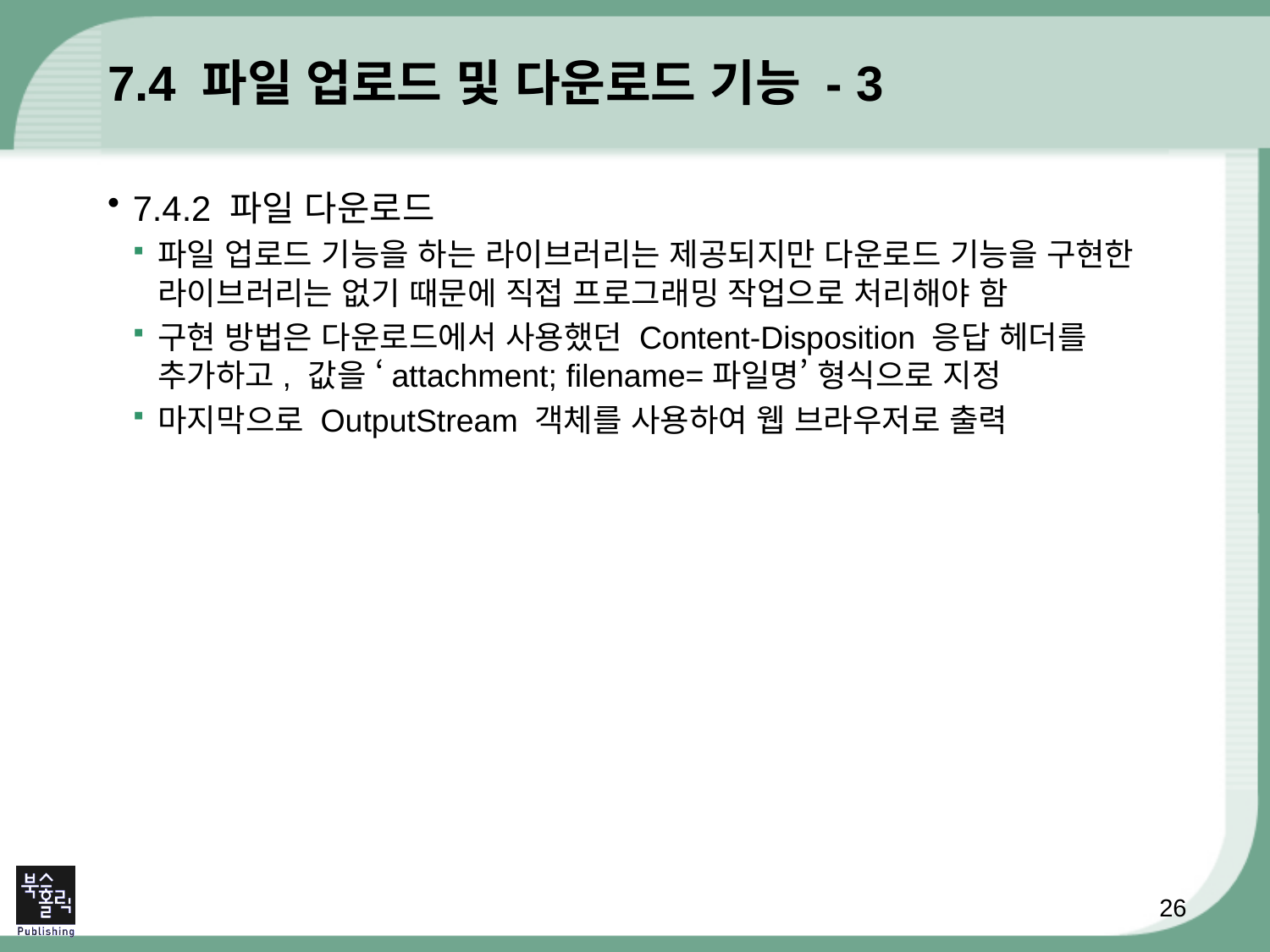

# 7.4 파일 업로드 및 다운로드 기능 - 3
7.4.2 파일 다운로드
파일 업로드 기능을 하는 라이브러리는 제공되지만 다운로드 기능을 구현한 라이브러리는 없기 때문에 직접 프로그래밍 작업으로 처리해야 함
구현 방법은 다운로드에서 사용했던 Content-Disposition 응답 헤더를 추가하고, 값을 ‘attachment; filename=파일명’ 형식으로 지정
마지막으로 OutputStream 객체를 사용하여 웹 브라우저로 출력
26